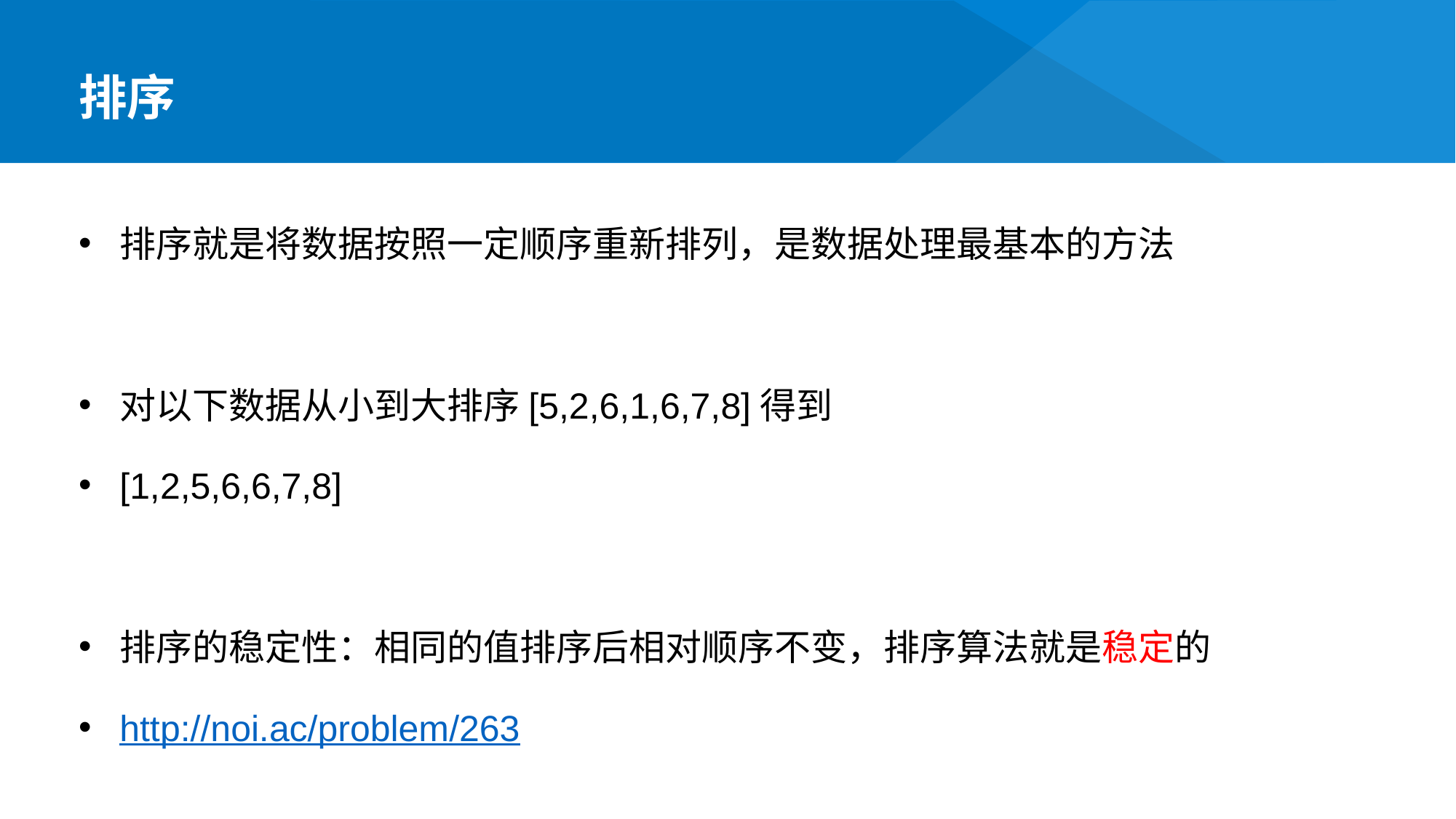

排序
排序就是将数据按照一定顺序重新排列，是数据处理最基本的方法

对以下数据从小到大排序[5,2,6,1,6,7,8]得到
[1,2,5,6,6,7,8]

排序的稳定性：相同的值排序后相对顺序不变，排序算法就是稳定的
http://noi.ac/problem/263